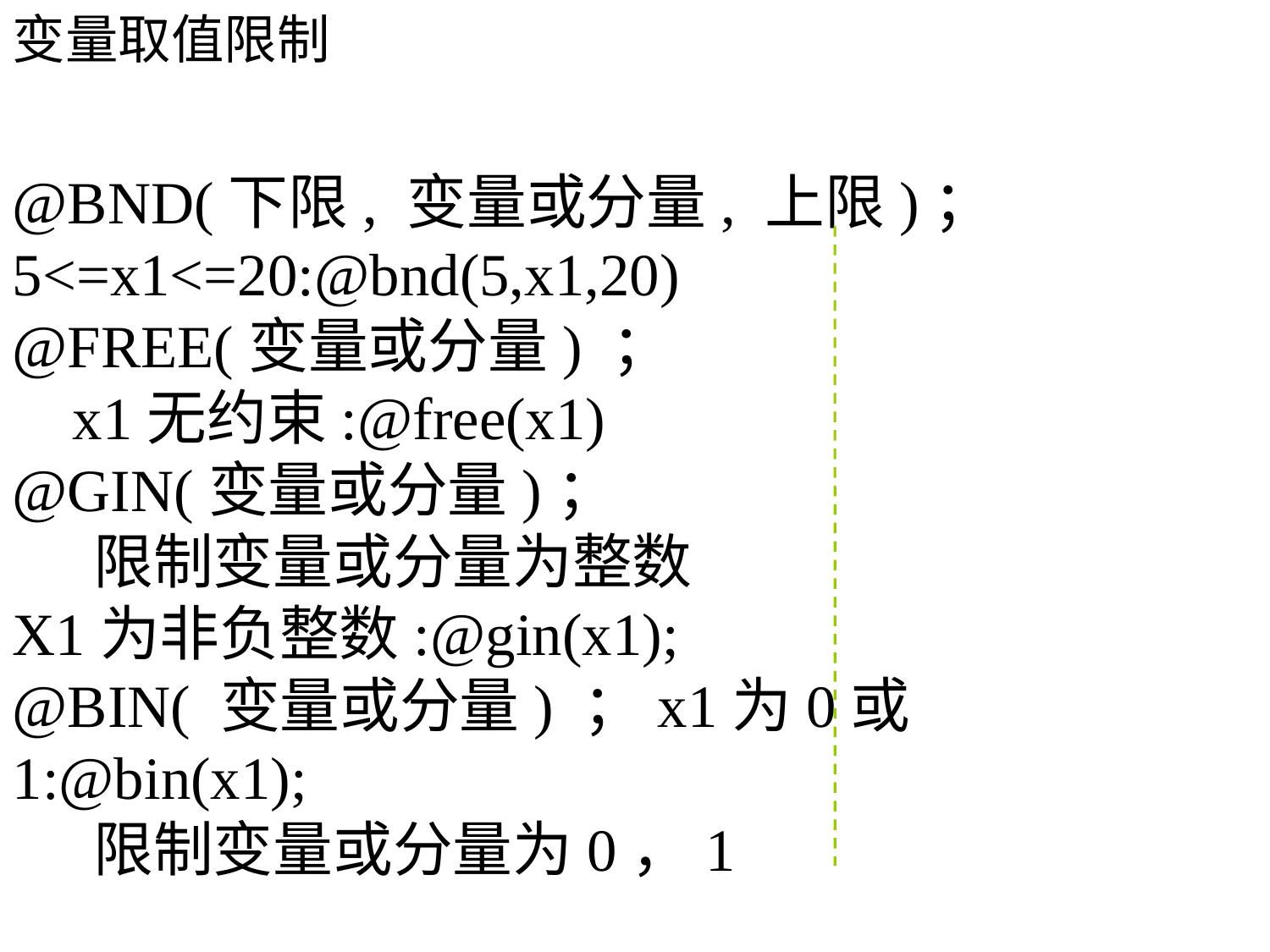

# 变量取值限制

@BND(下限, 变量或分量, 上限)；
5<=x1<=20:@bnd(5,x1,20)
@FREE(变量或分量) ；
    x1无约束:@free(x1)
@GIN(变量或分量)；
     限制变量或分量为整数
X1为非负整数:@gin(x1);
@BIN( 变量或分量) ；x1为0或1:@bin(x1);
     限制变量或分量为0，1